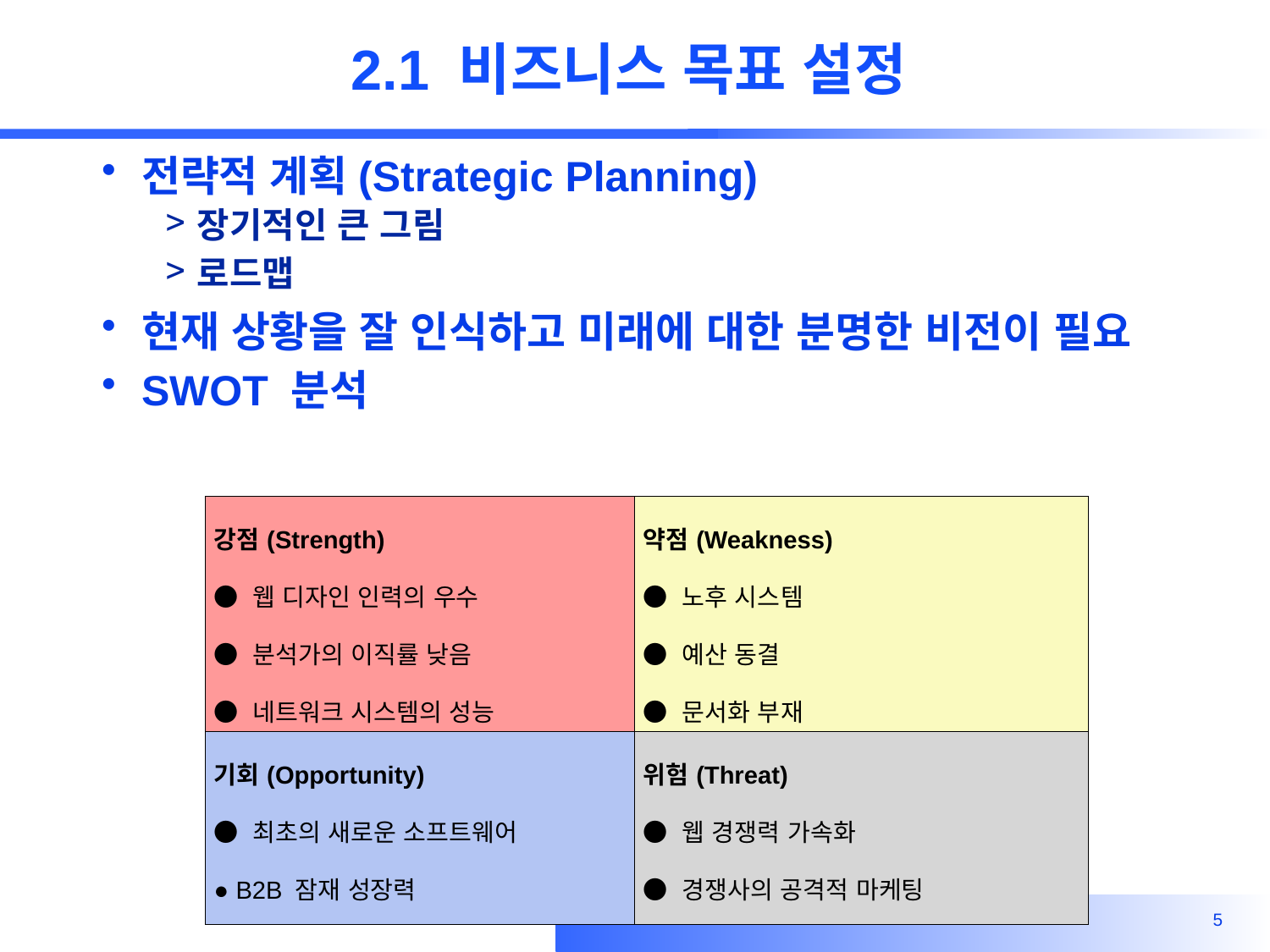

# 2.1 비즈니스 목표 설정
전략적 계획(Strategic Planning)
장기적인 큰 그림
로드맵
현재 상황을 잘 인식하고 미래에 대한 분명한 비전이 필요
SWOT 분석
| 강점(Strength) ● 웹 디자인 인력의 우수 ● 분석가의 이직률 낮음 ● 네트워크 시스템의 성능 | 약점(Weakness) ● 노후 시스템 ● 예산 동결 ● 문서화 부재 |
| --- | --- |
| 기회(Opportunity) ● 최초의 새로운 소프트웨어 ● B2B 잠재 성장력 | 위험(Threat) ● 웹 경쟁력 가속화 ● 경쟁사의 공격적 마케팅 |